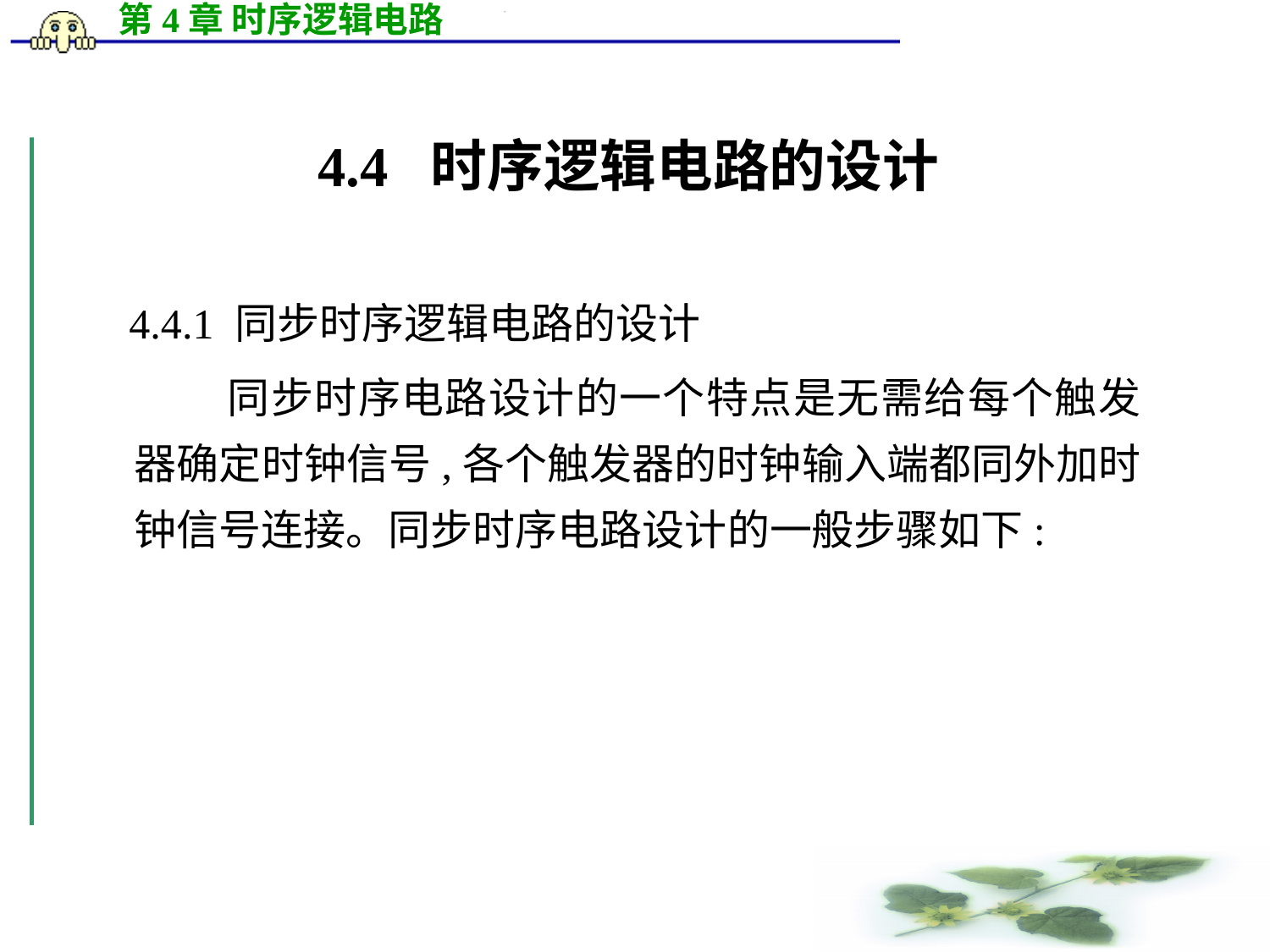

# 4.4  时序逻辑电路的设计
    4.4.1 同步时序逻辑电路的设计
            同步时序电路设计的一个特点是无需给每个触发器确定时钟信号,各个触发器的时钟输入端都同外加时钟信号连接。同步时序电路设计的一般步骤如下: